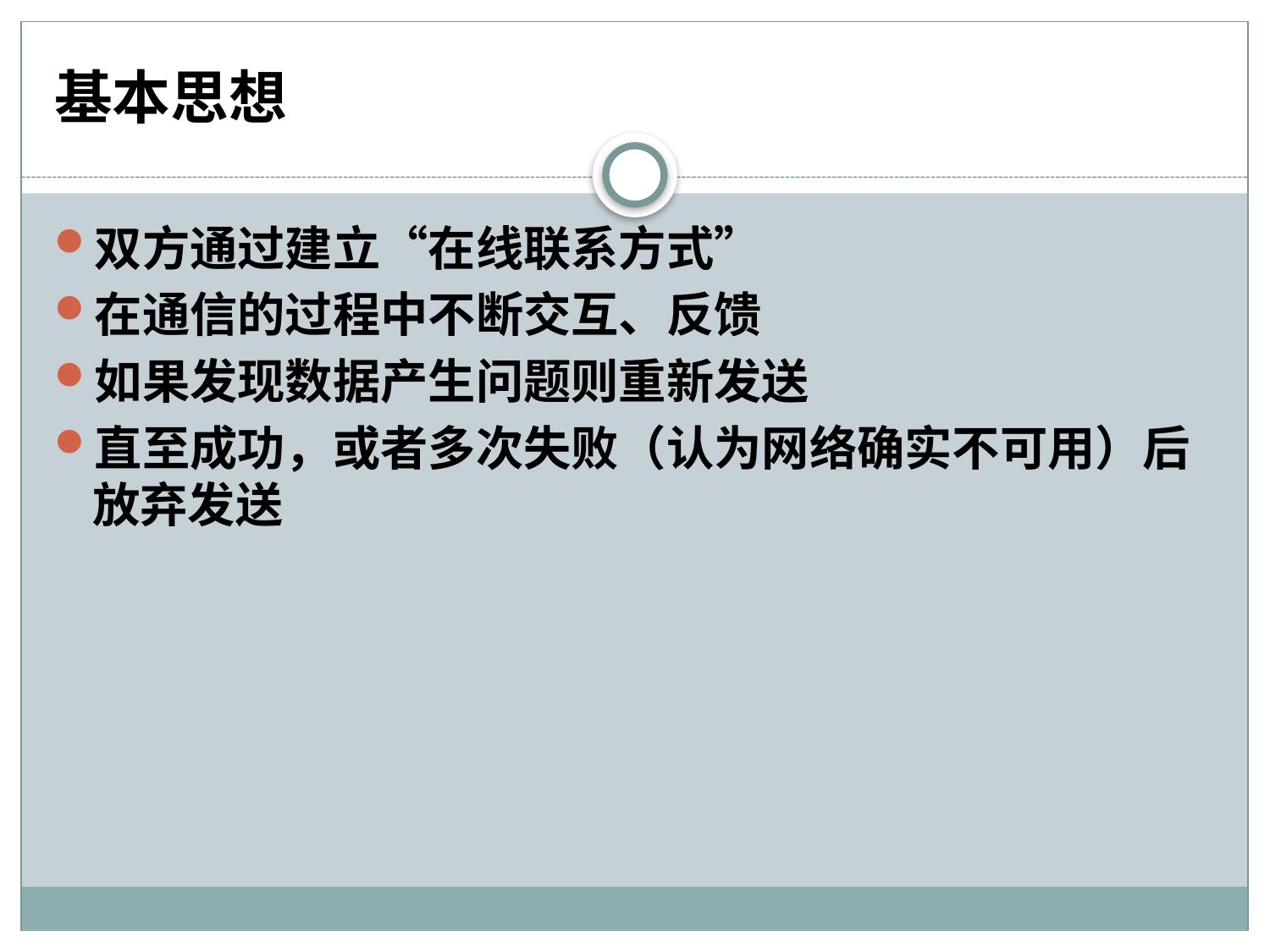

# 基本思想
双方通过建立“在线联系方式”
在通信的过程中不断交互、反馈
如果发现数据产生问题则重新发送
直至成功，或者多次失败（认为网络确实不可用）后放弃发送